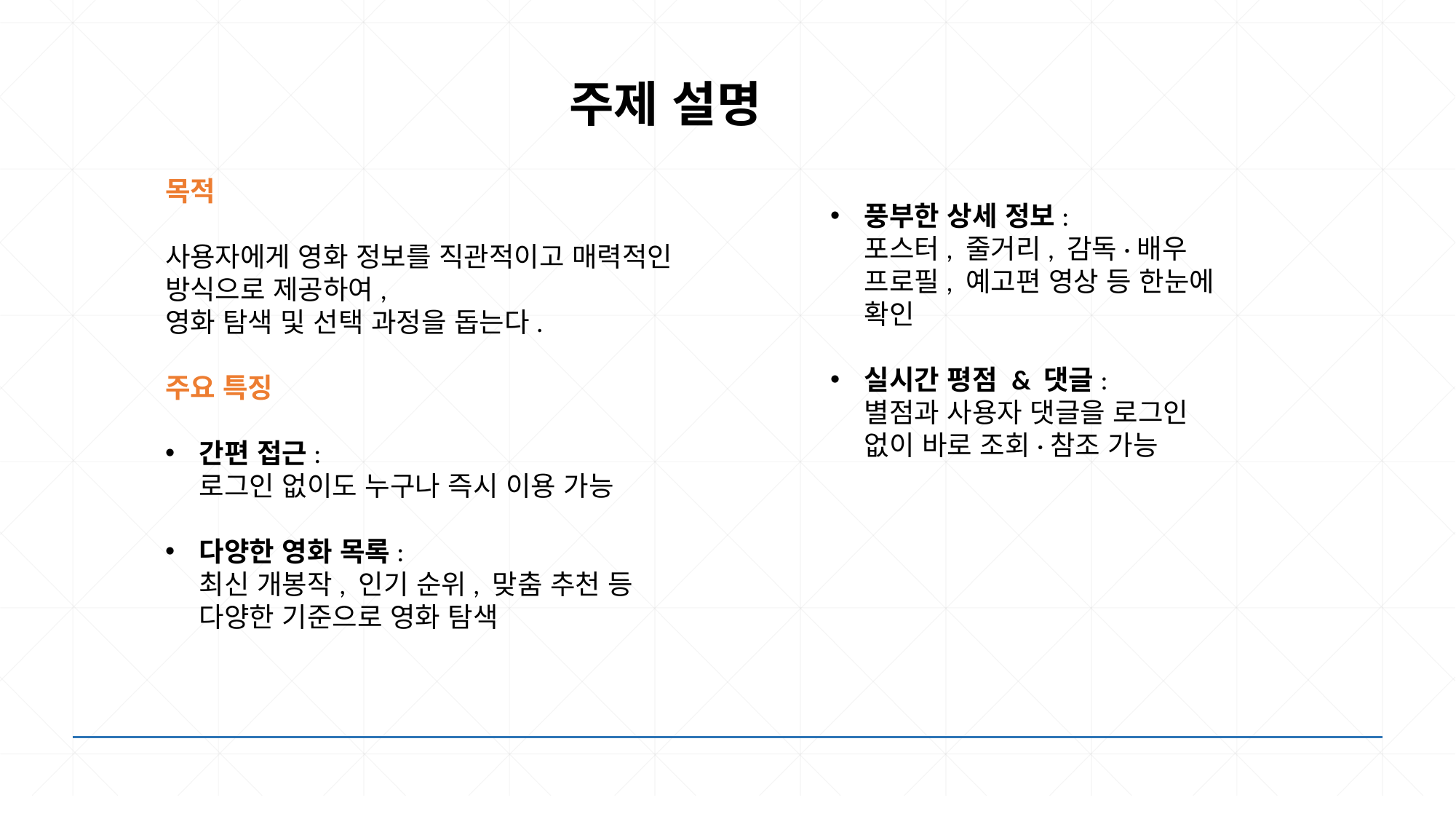

주제 설명

풍부한 상세 정보:
포스터, 줄거리, 감독·배우 프로필, 예고편 영상 등 한눈에 확인

실시간 평점 & 댓글:
별점과 사용자 댓글을 로그인 없이 바로 조회·참조 가능

목적
사용자에게 영화 정보를 직관적이고 매력적인 방식으로 제공하여,
영화 탐색 및 선택 과정을 돕는다.

주요 특징

간편 접근:
로그인 없이도 누구나 즉시 이용 가능

다양한 영화 목록:
최신 개봉작, 인기 순위, 맞춤 추천 등 다양한 기준으로 영화 탐색